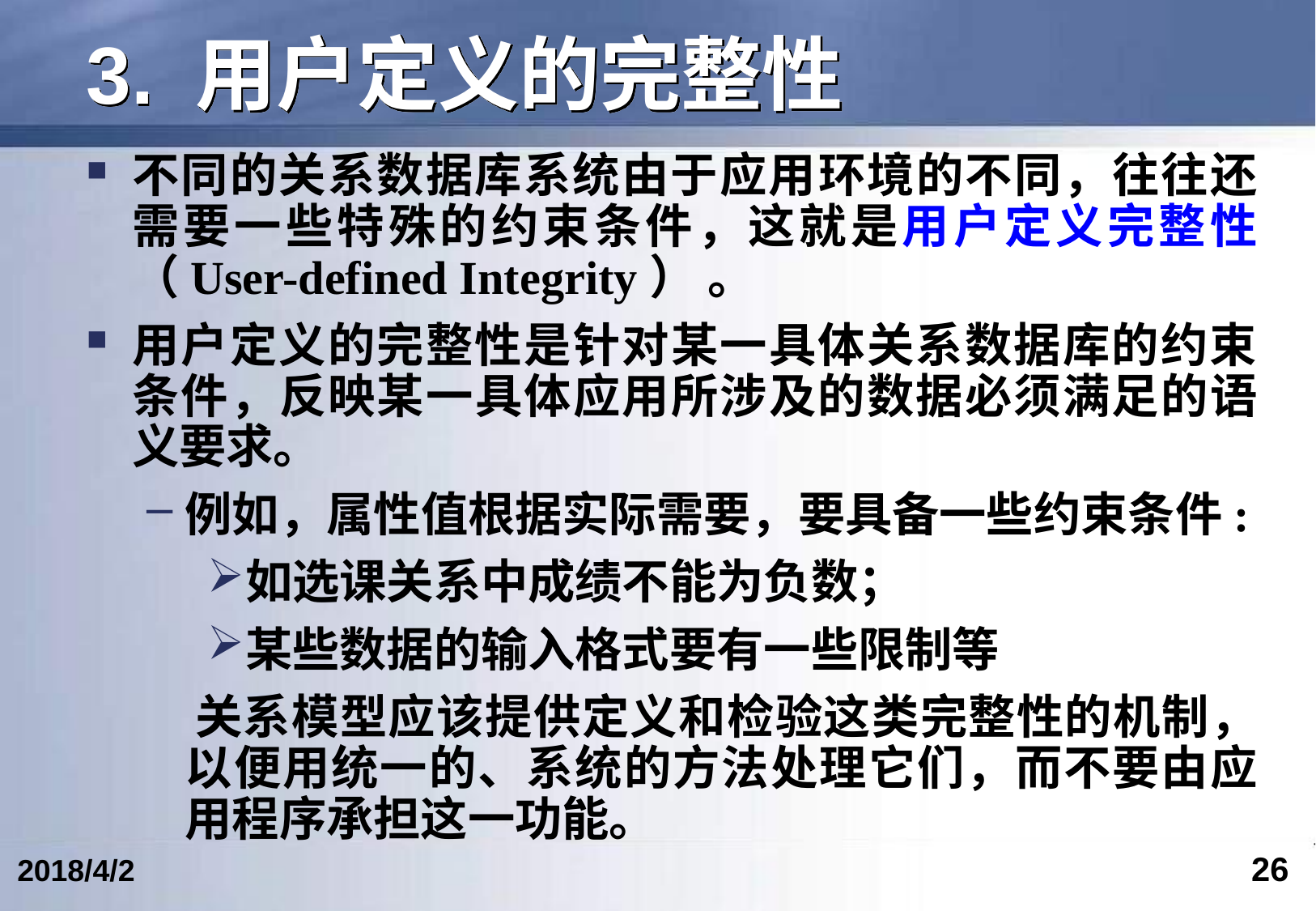

# 3. 用户定义的完整性
不同的关系数据库系统由于应用环境的不同，往往还需要一些特殊的约束条件，这就是用户定义完整性（User-defined Integrity） 。
用户定义的完整性是针对某一具体关系数据库的约束条件，反映某一具体应用所涉及的数据必须满足的语义要求。
例如，属性值根据实际需要，要具备一些约束条件:
如选课关系中成绩不能为负数；
某些数据的输入格式要有一些限制等
   关系模型应该提供定义和检验这类完整性的机制，以便用统一的、系统的方法处理它们，而不要由应用程序承担这一功能。
26
2018/4/2